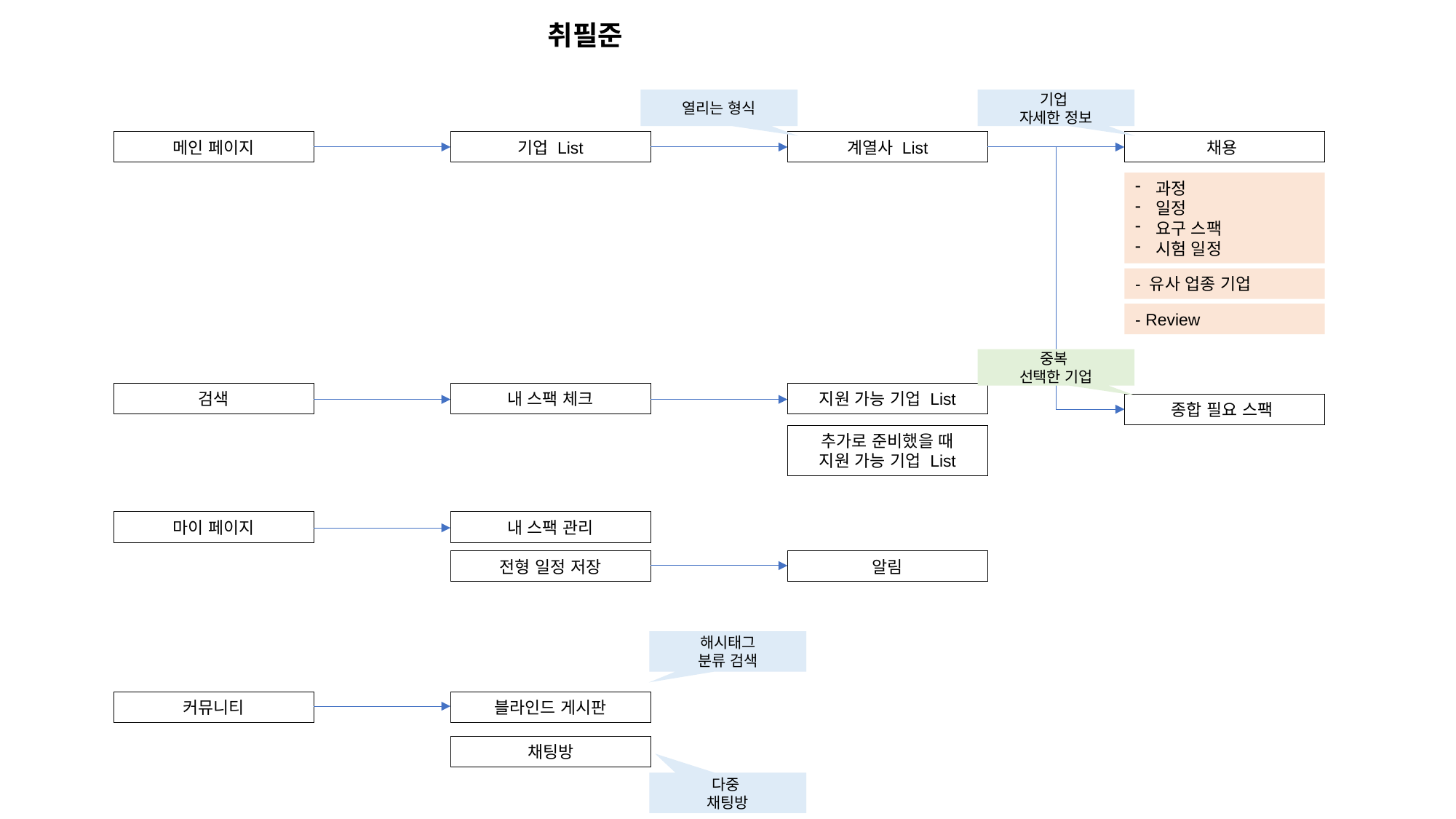

취필준
열리는 형식
기업
자세한 정보
메인 페이지
기업 List
계열사 List
채용
과정
일정
요구 스팩
시험 일정
- 유사 업종 기업
- Review
중복
선택한 기업
검색
내 스팩 체크
지원 가능 기업 List
종합 필요 스팩
추가로 준비했을 때
지원 가능 기업 List
마이 페이지
내 스팩 관리
전형 일정 저장
알림
해시태그
분류 검색
커뮤니티
블라인드 게시판
채팅방
다중
채팅방